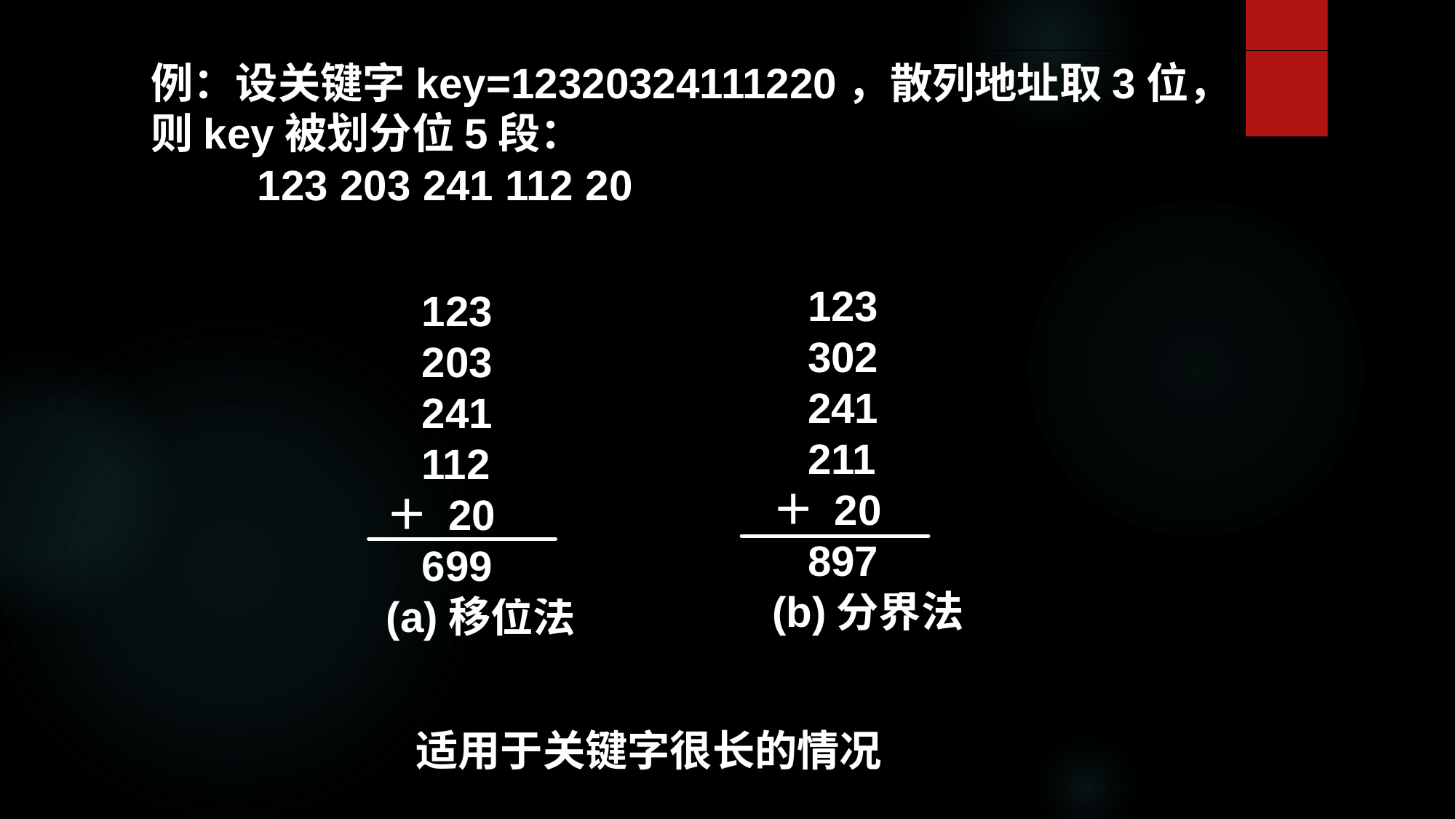

例：设关键字key=12320324111220，散列地址取3位，
则key被划分位5段：
         123 203 241 112 20
   123
   302
   241
   211
＋ 20
   897
(b)分界法

   123
   203
   241
   112
＋ 20
   699
(a)移位法

适用于关键字很长的情况